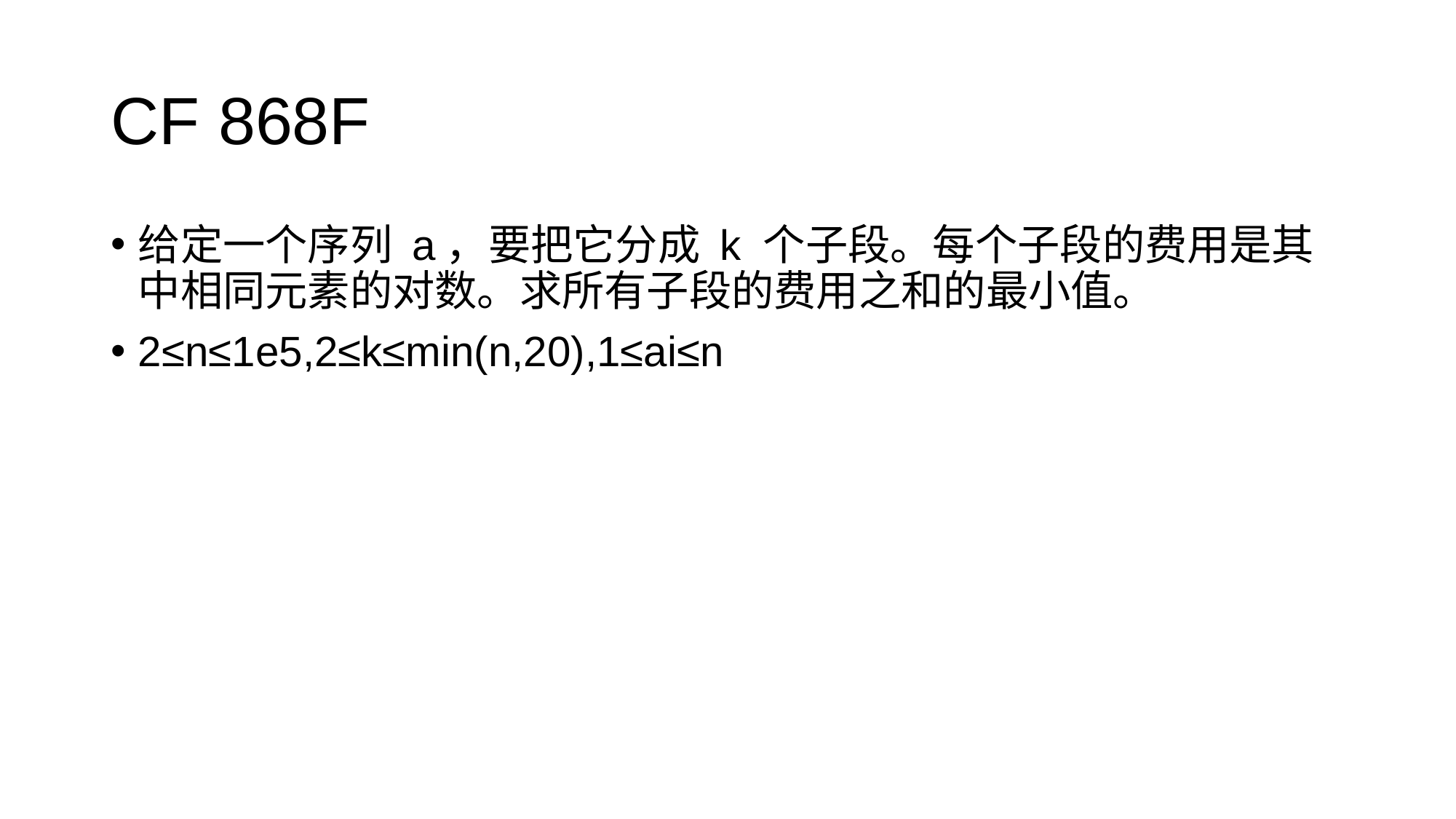

# CF 868F
给定一个序列 a，要把它分成 k 个子段。每个子段的费用是其中相同元素的对数。求所有子段的费用之和的最小值。
2≤n≤1e5,2≤k≤min(n,20),1≤ai≤n